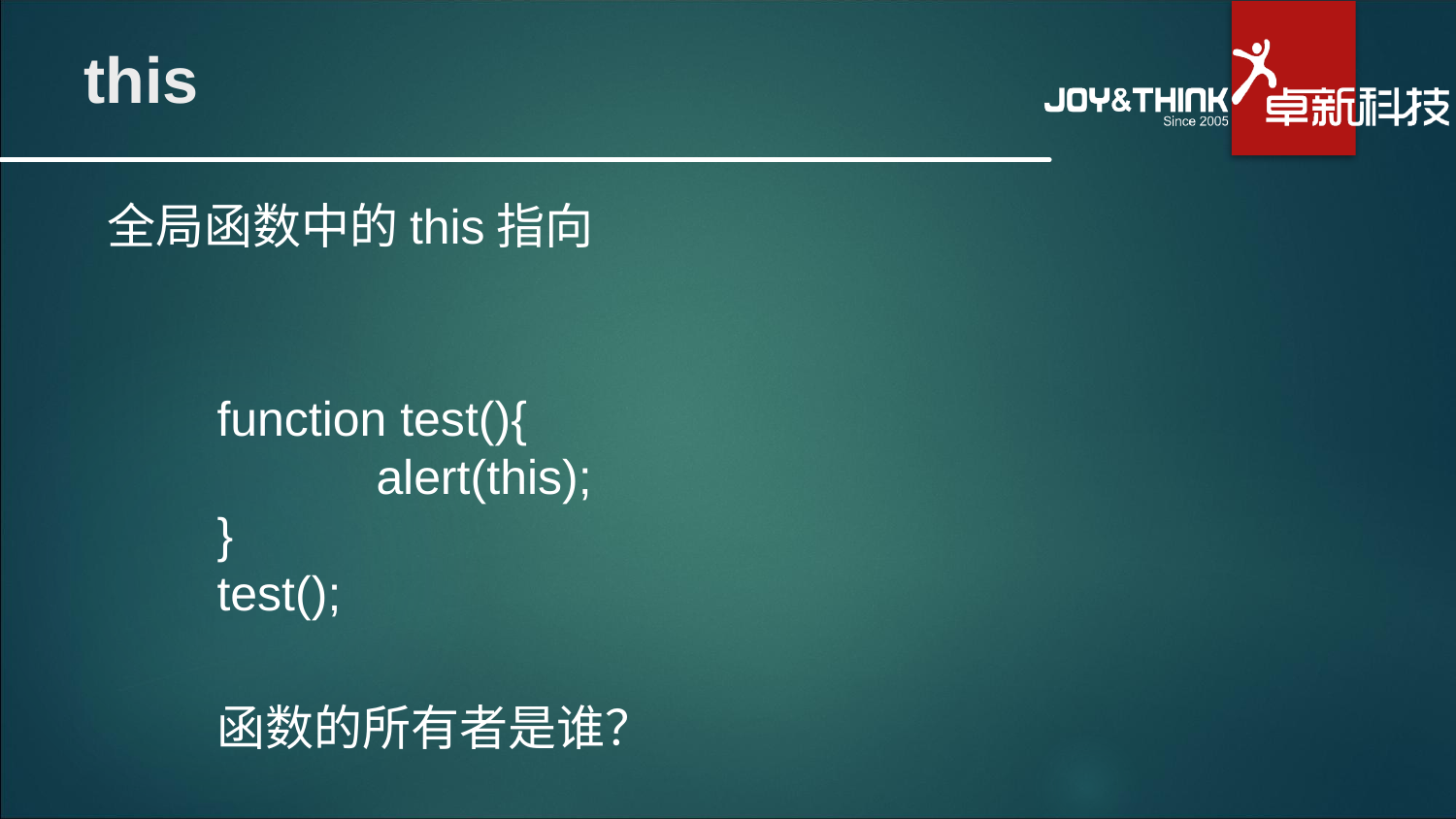

# this
全局函数中的this指向
function test(){
	 alert(this);
}
test();
函数的所有者是谁？